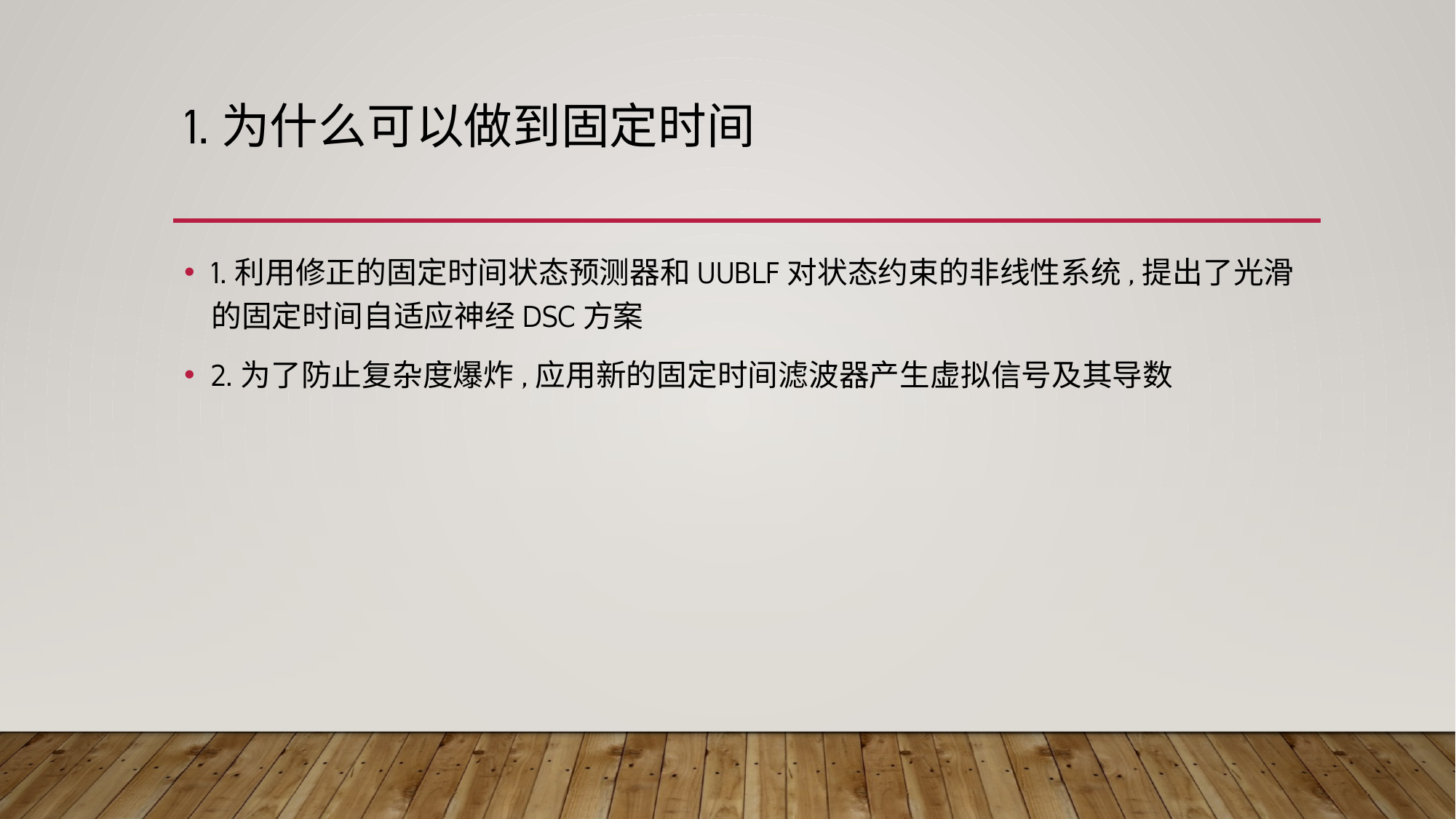

# 1.为什么可以做到固定时间
1.利用修正的固定时间状态预测器和UUBLF对状态约束的非线性系统,提出了光滑的固定时间自适应神经DSC方案
2.为了防止复杂度爆炸,应用新的固定时间滤波器产生虚拟信号及其导数